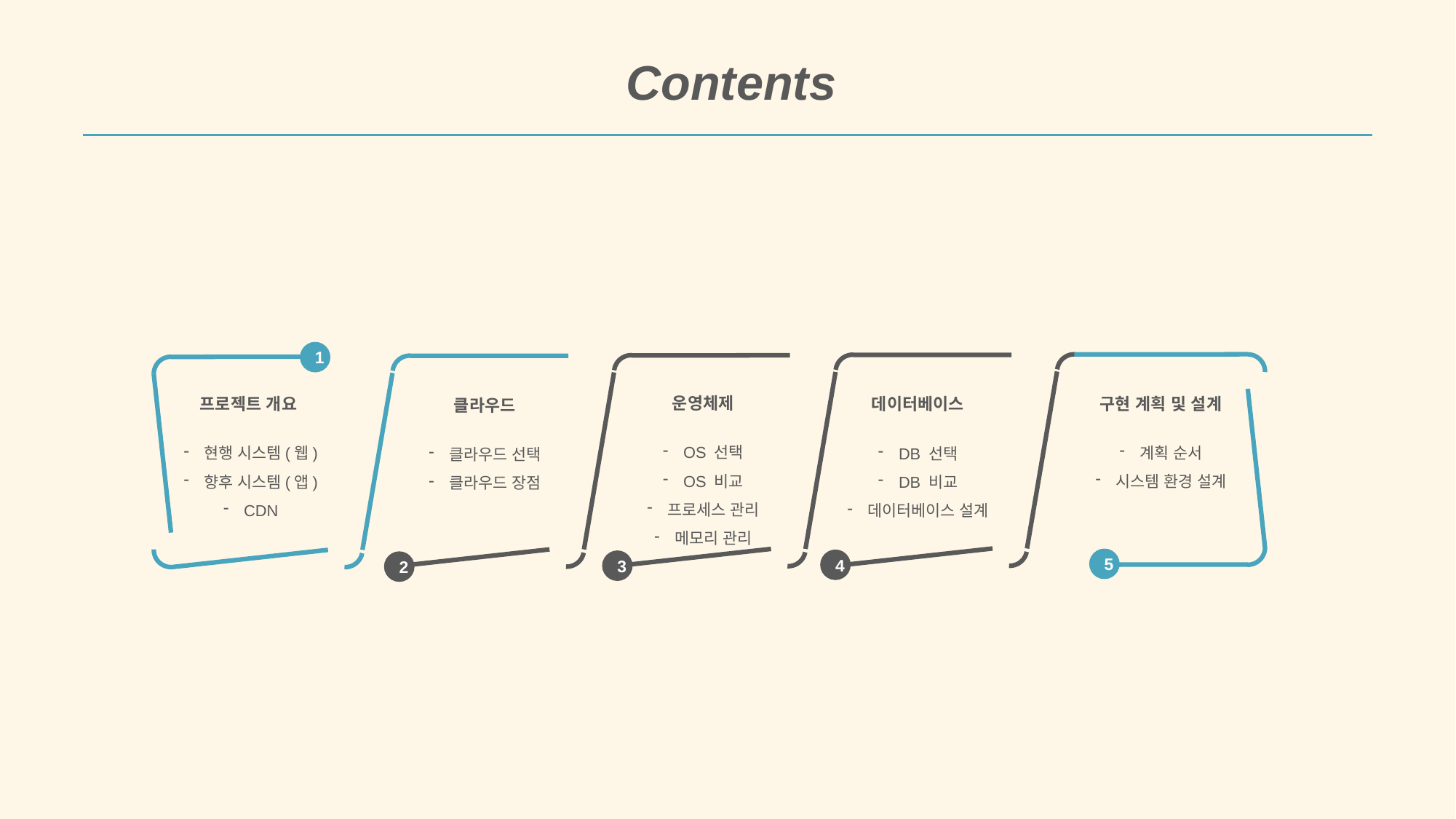

Contents
1

운영체제

OS 선택
OS 비교
프로세스 관리
메모리 관리

구현 계획 및 설계

계획 순서
시스템 환경 설계
프로젝트 개요

현행 시스템(웹)
향후 시스템(앱)
CDN
데이터베이스

DB 선택
DB 비교
데이터베이스 설계

클라우드

클라우드 선택
클라우드 장점
5
4
3
2